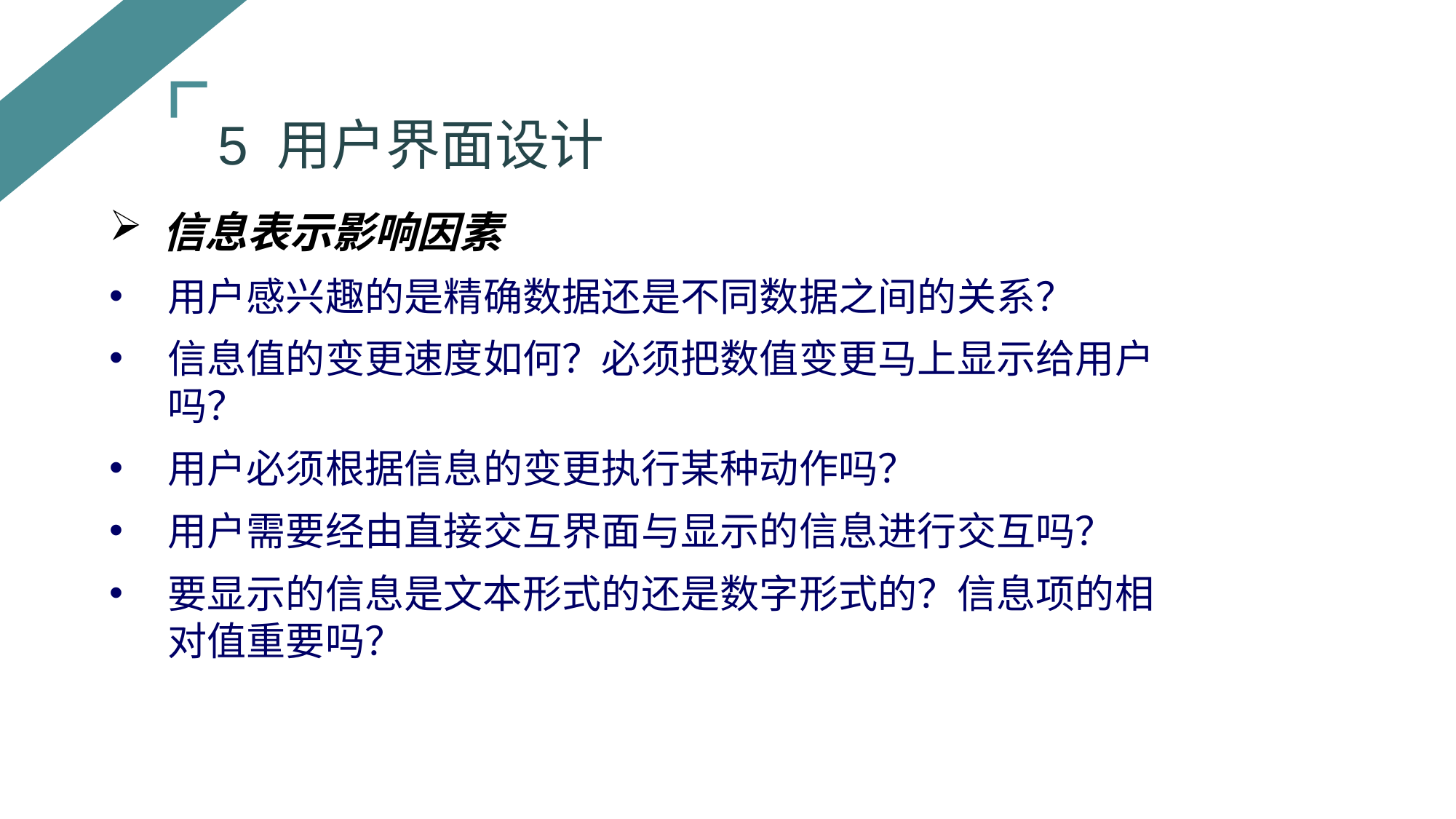

5 用户界面设计
 信息表示影响因素
用户感兴趣的是精确数据还是不同数据之间的关系？
信息值的变更速度如何？必须把数值变更马上显示给用户吗？
用户必须根据信息的变更执行某种动作吗？
用户需要经由直接交互界面与显示的信息进行交互吗？
要显示的信息是文本形式的还是数字形式的？信息项的相对值重要吗？